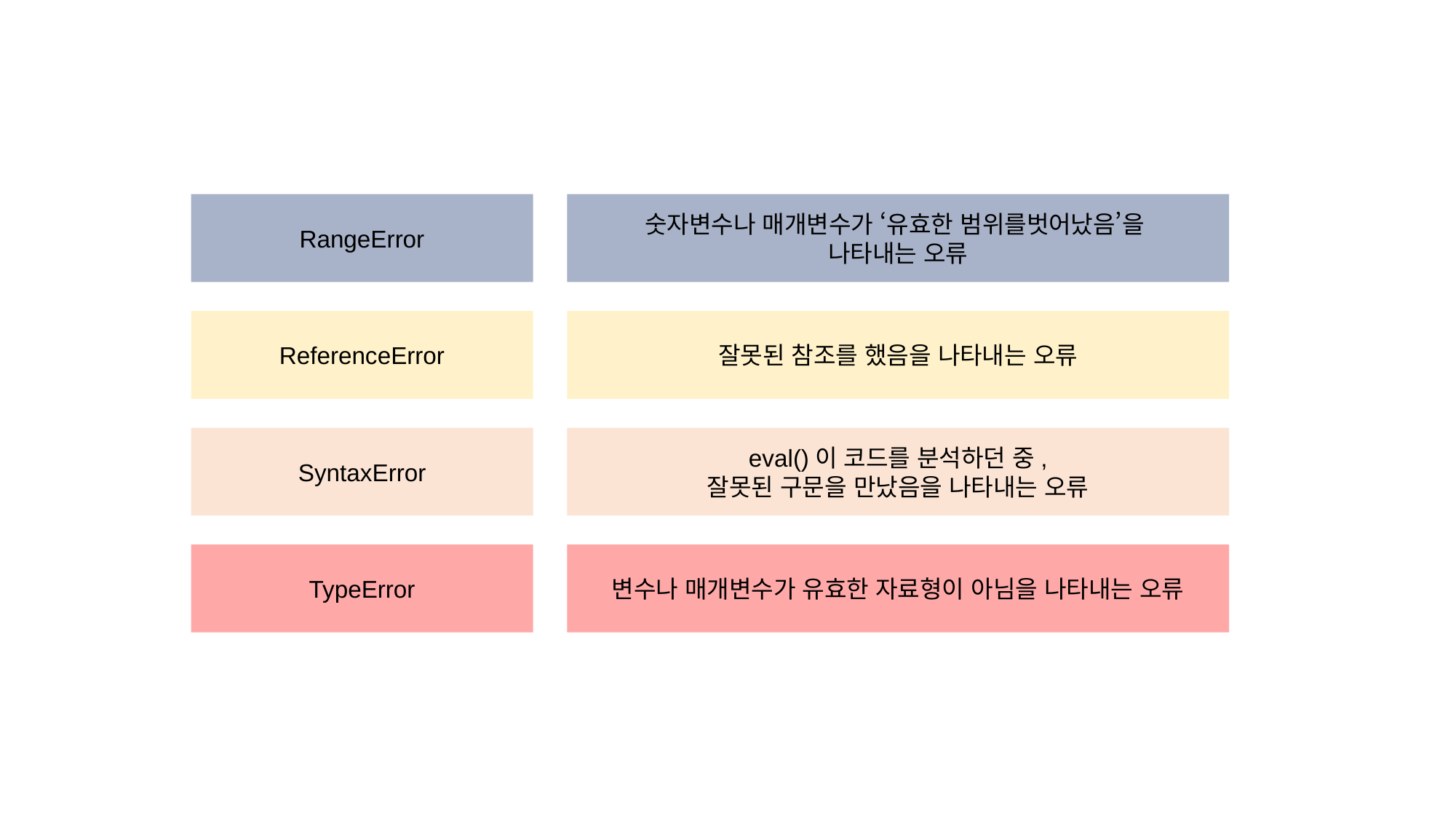

RangeError
숫자변수나 매개변수가 ‘유효한 범위를벗어났음’을
나타내는 오류
ReferenceError
잘못된 참조를 했음을 나타내는 오류
SyntaxError
eval()이 코드를 분석하던 중,
잘못된 구문을 만났음을 나타내는 오류
TypeError
변수나 매개변수가 유효한 자료형이 아님을 나타내는 오류